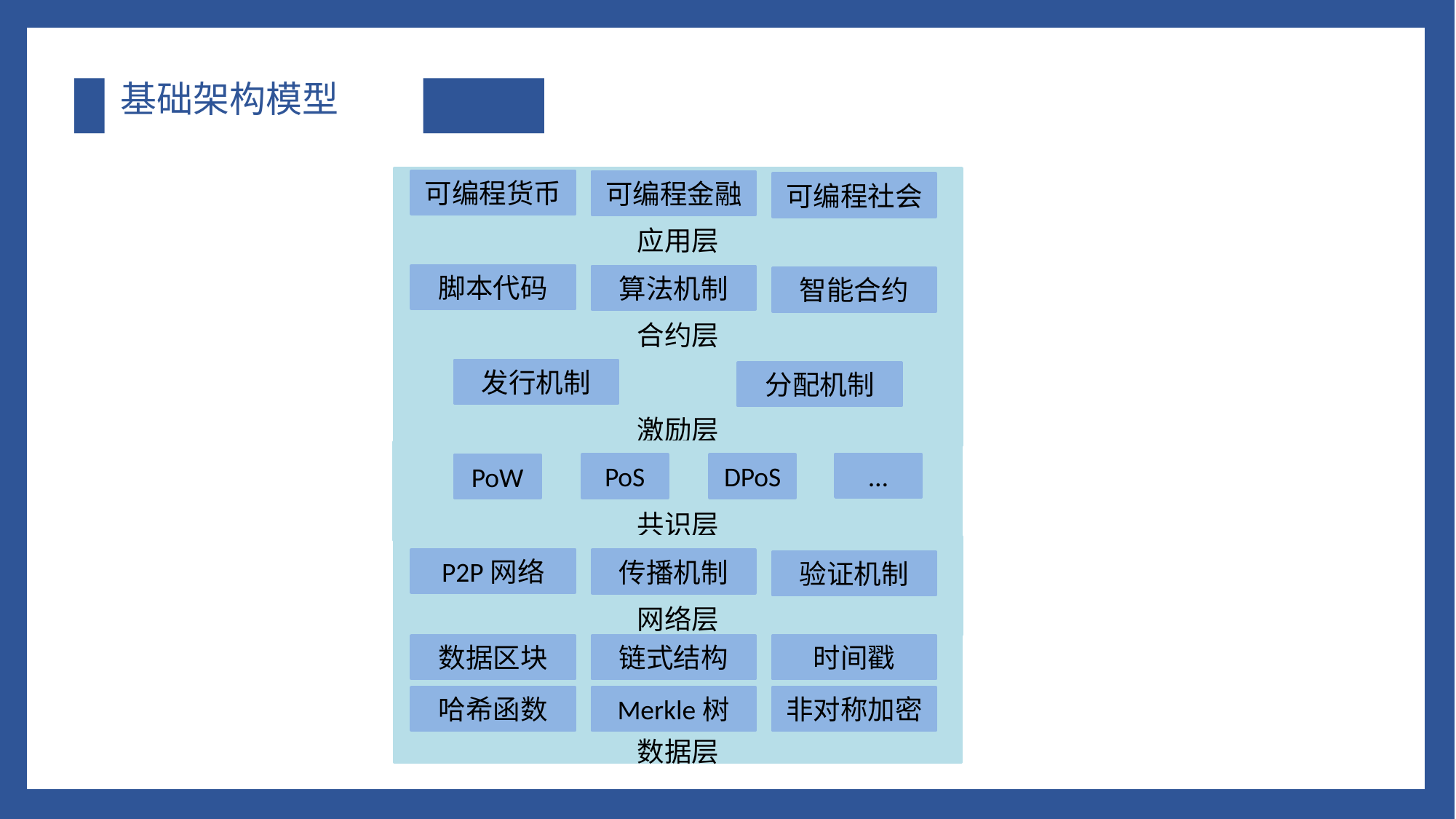

# 基础架构模型

可编程货币
可编程金融
可编程社会
应用层

脚本代码
算法机制
智能合约
合约层

发行机制
分配机制
激励层

…
PoS
DPoS
PoW
共识层

P2P网络
传播机制
验证机制
网络层

数据区块
链式结构
时间戳
哈希函数
Merkle树
非对称加密
数据层